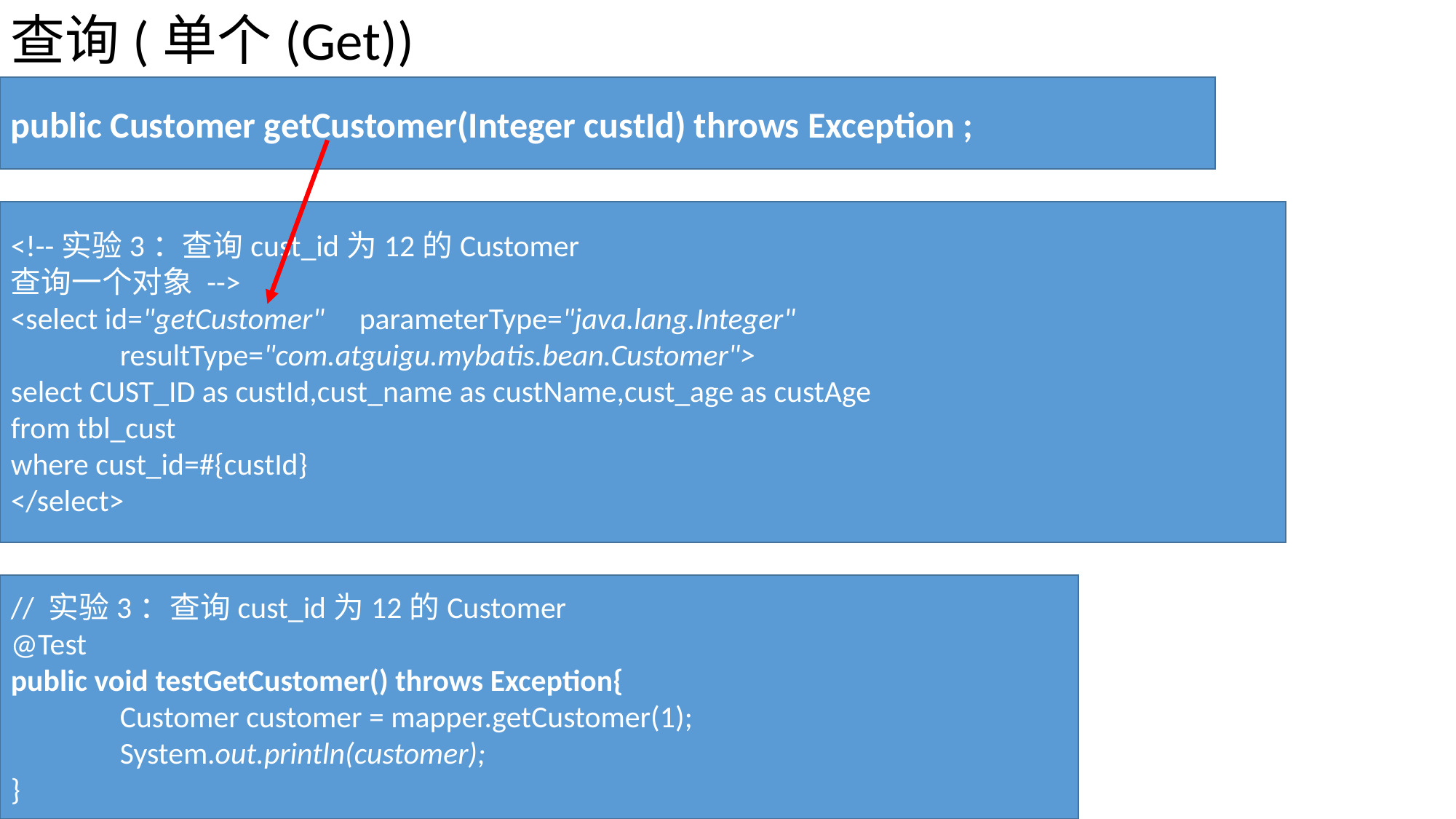

查询(单个(Get))
public Customer getCustomer(Integer custId) throws Exception ;
<!--实验3：查询cust_id为12的Customer
查询一个对象 -->
<select id="getCustomer"     parameterType="java.lang.Integer"
   	resultType="com.atguigu.mybatis.bean.Customer">
select CUST_ID as custId,cust_name as custName,cust_age as custAge
from tbl_cust
where cust_id=#{custId}
</select>
// 实验3：查询cust_id为12的Customer
@Test
public void testGetCustomer() throws Exception{
	Customer customer = mapper.getCustomer(1);
	System.out.println(customer);
}